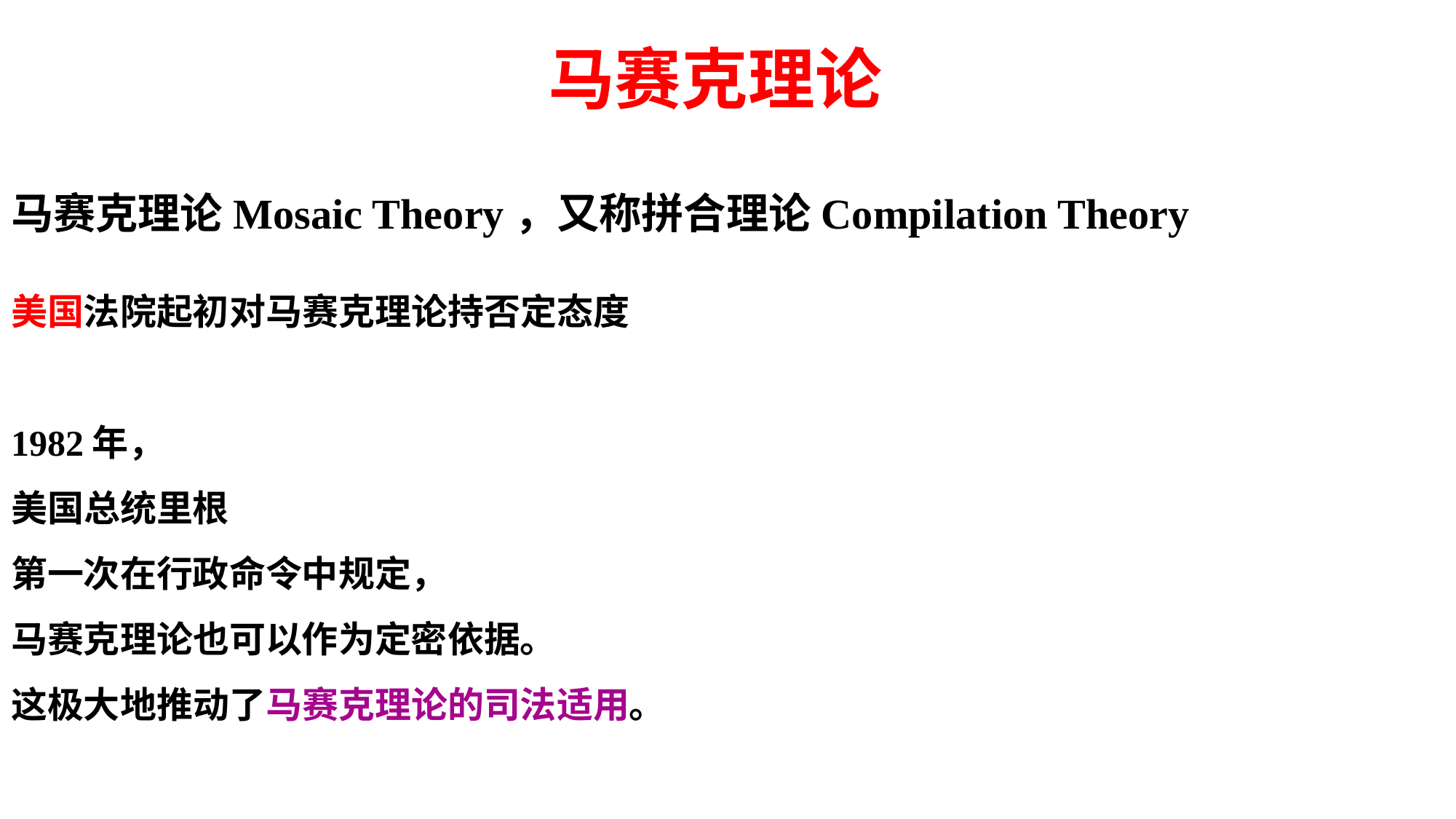

# 马赛克理论
马赛克理论Mosaic Theory，又称拼合理论Compilation Theory

美国法院起初对马赛克理论持否定态度

1982年，
美国总统里根
第一次在行政命令中规定，
马赛克理论也可以作为定密依据。
这极大地推动了马赛克理论的司法适用。